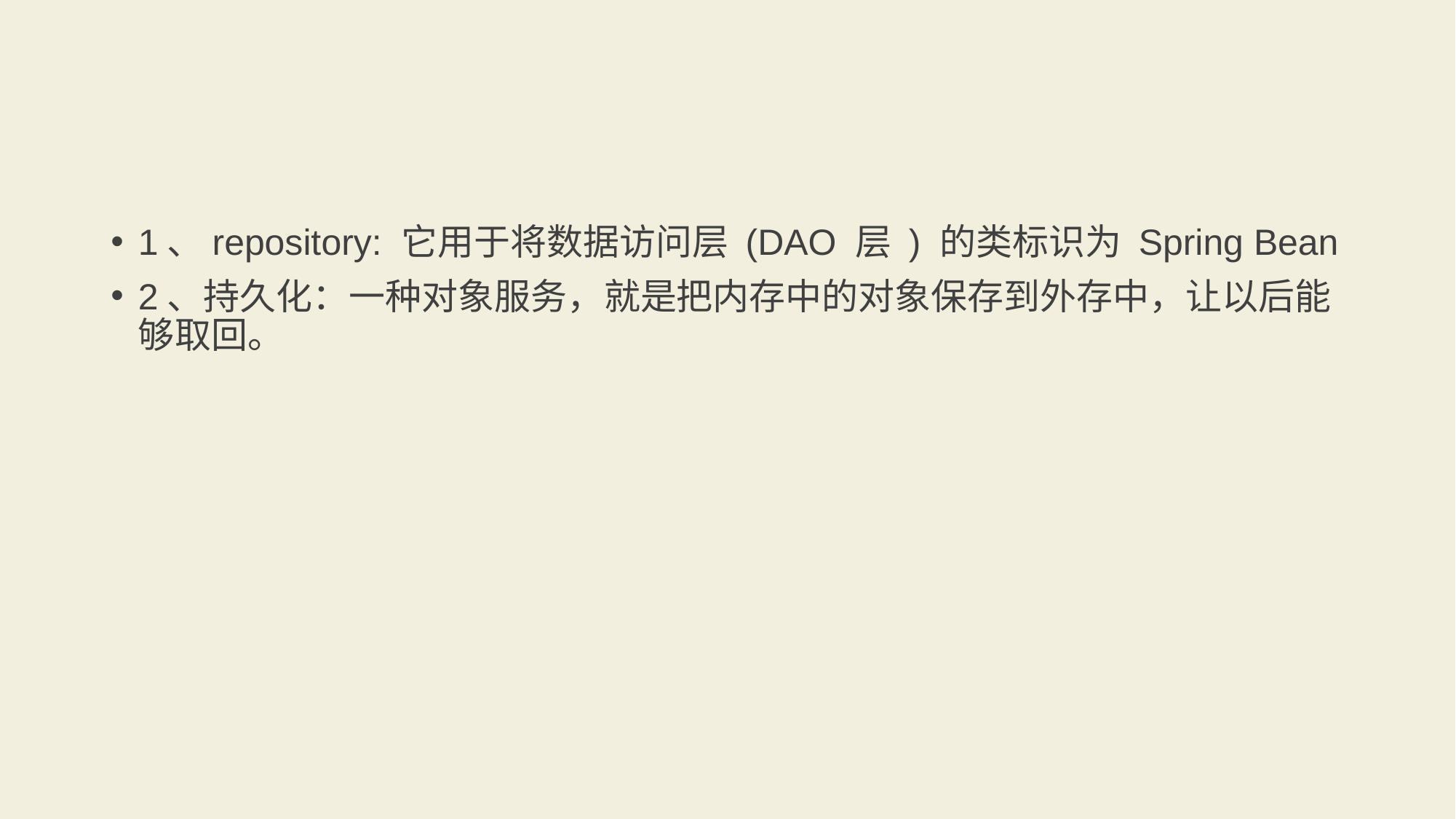

#
1、repository: 它用于将数据访问层 (DAO 层 ) 的类标识为 Spring Bean
2、持久化：一种对象服务，就是把内存中的对象保存到外存中，让以后能够取回。